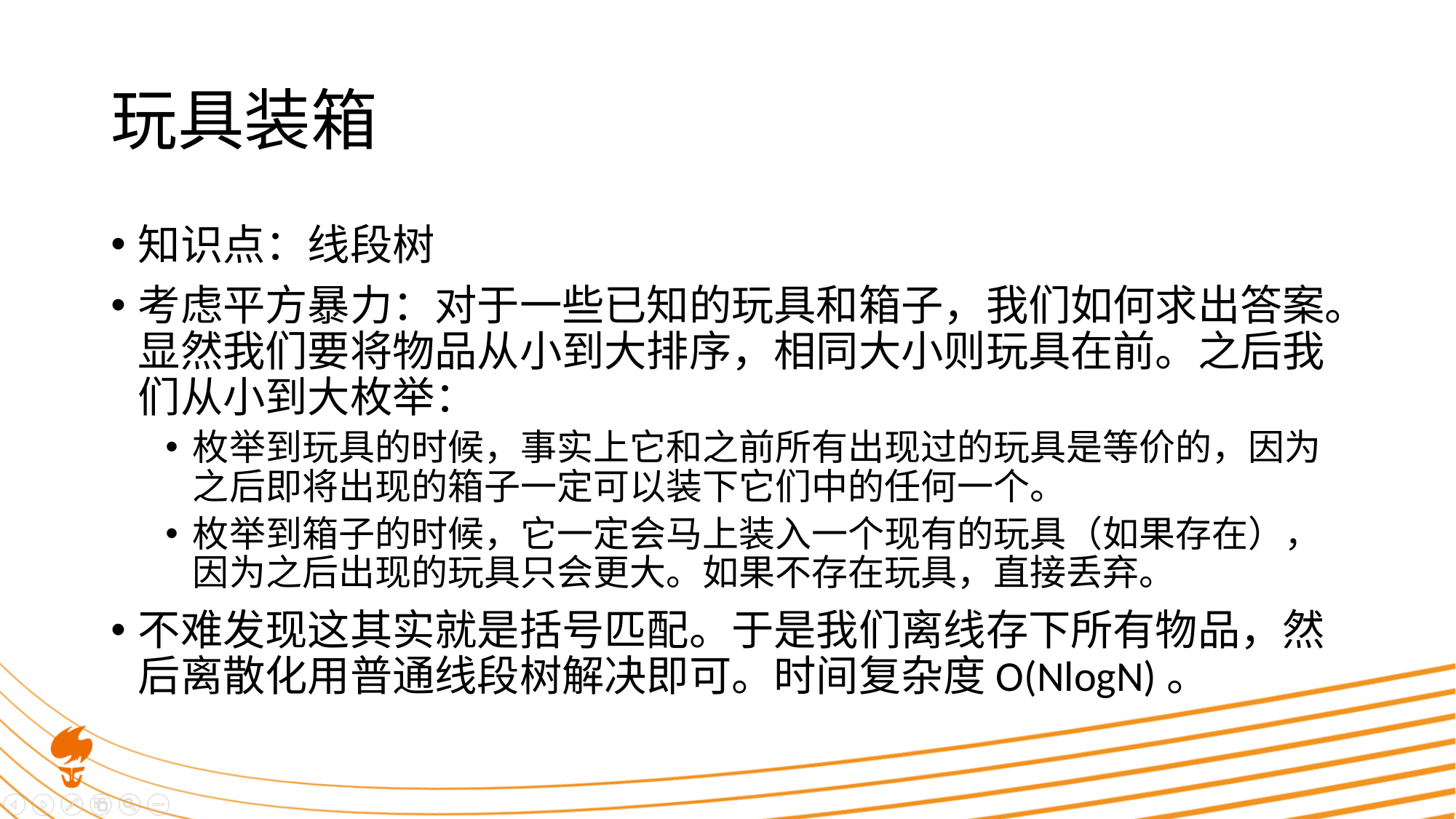

# 玩具装箱
知识点：线段树
考虑平方暴力：对于一些已知的玩具和箱子，我们如何求出答案。显然我们要将物品从小到大排序，相同大小则玩具在前。之后我们从小到大枚举：
枚举到玩具的时候，事实上它和之前所有出现过的玩具是等价的，因为之后即将出现的箱子一定可以装下它们中的任何一个。
枚举到箱子的时候，它一定会马上装入一个现有的玩具（如果存在），因为之后出现的玩具只会更大。如果不存在玩具，直接丢弃。
不难发现这其实就是括号匹配。于是我们离线存下所有物品，然后离散化用普通线段树解决即可。时间复杂度O(NlogN)。